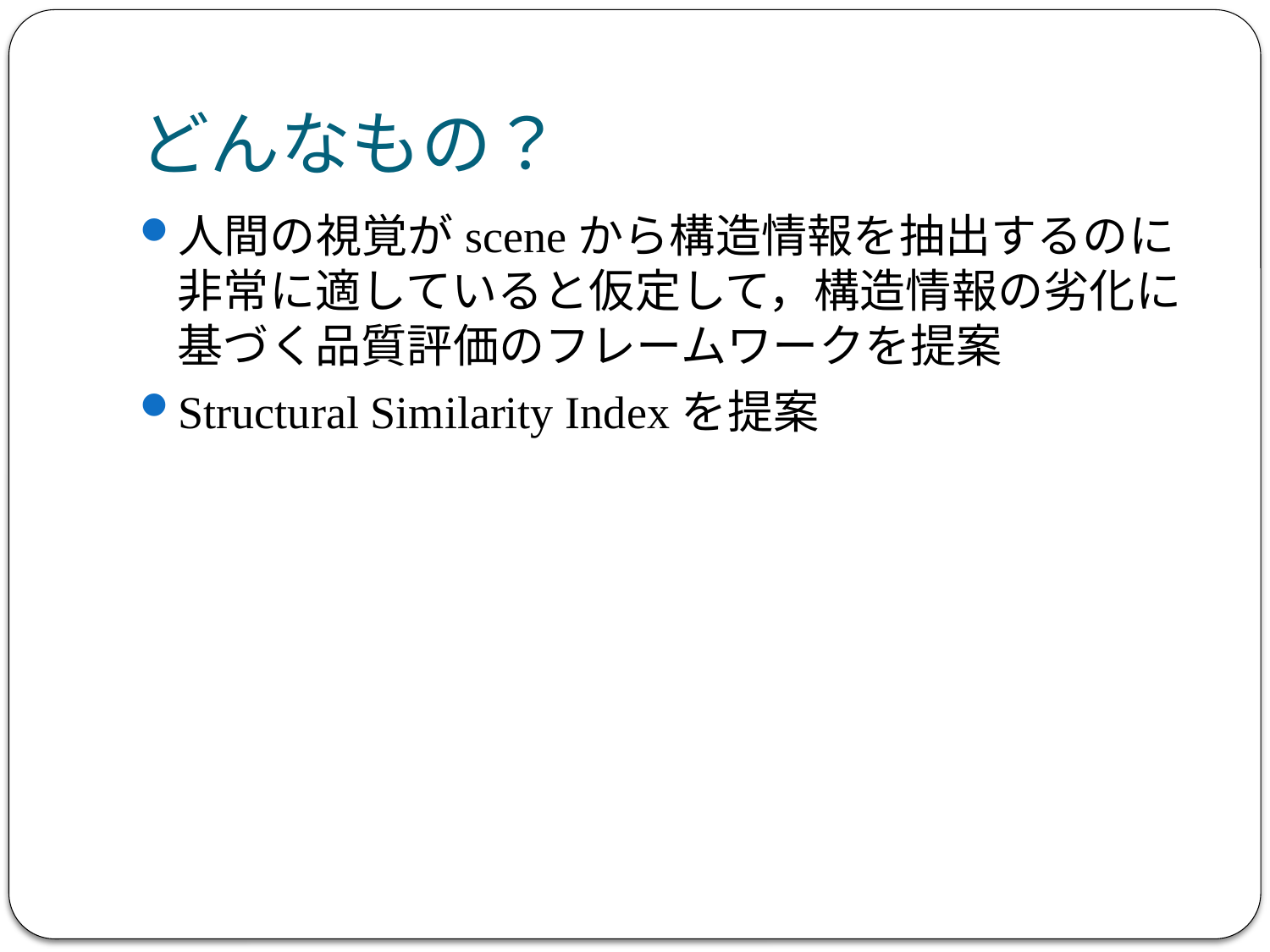

# どんなもの？
人間の視覚がsceneから構造情報を抽出するのに非常に適していると仮定して，構造情報の劣化に基づく品質評価のフレームワークを提案
Structural Similarity Indexを提案